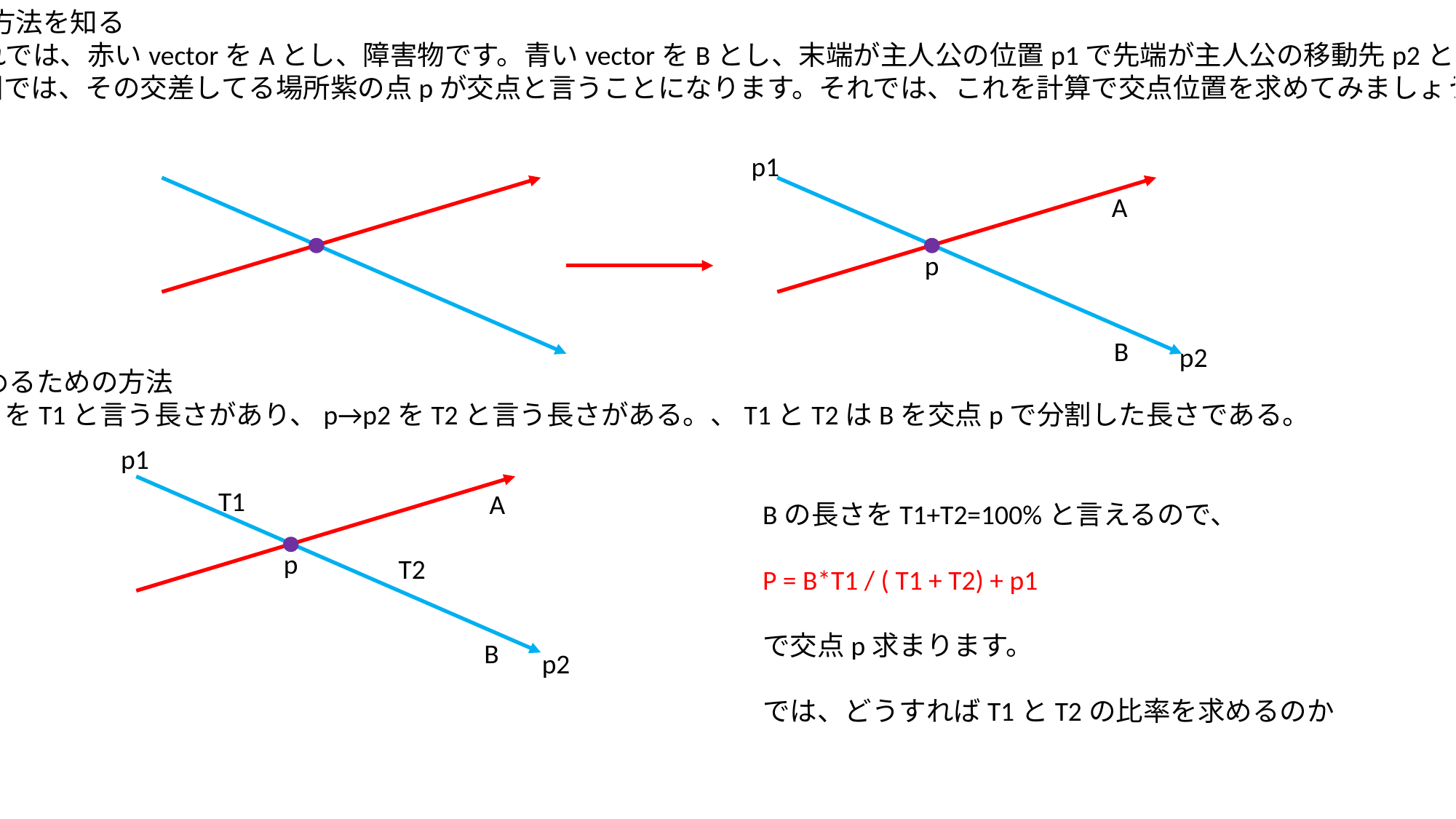

・計算方法を知る
　それでは、赤いvectorをAとし、障害物です。青いvectorをBとし、末端が主人公の位置p1で先端が主人公の移動先p2となりま
す。図では、その交差してる場所紫の点pが交点と言うことになります。それでは、これを計算で交点位置を求めてみましょう。
p1
A

p
B
p2
・Pを求めるための方法
　 p→p1をT1と言う長さがあり、p→p2をT2と言う長さがある。、T1とT2はBを交点pで分割した長さである。
p1
T1
A
Bの長さをT1+T2=100%と言えるので、

P = B*T1 / ( T1 + T2) + p1

で交点p求まります。

では、どうすればT1とT2の比率を求めるのか

p
T2
B
p2